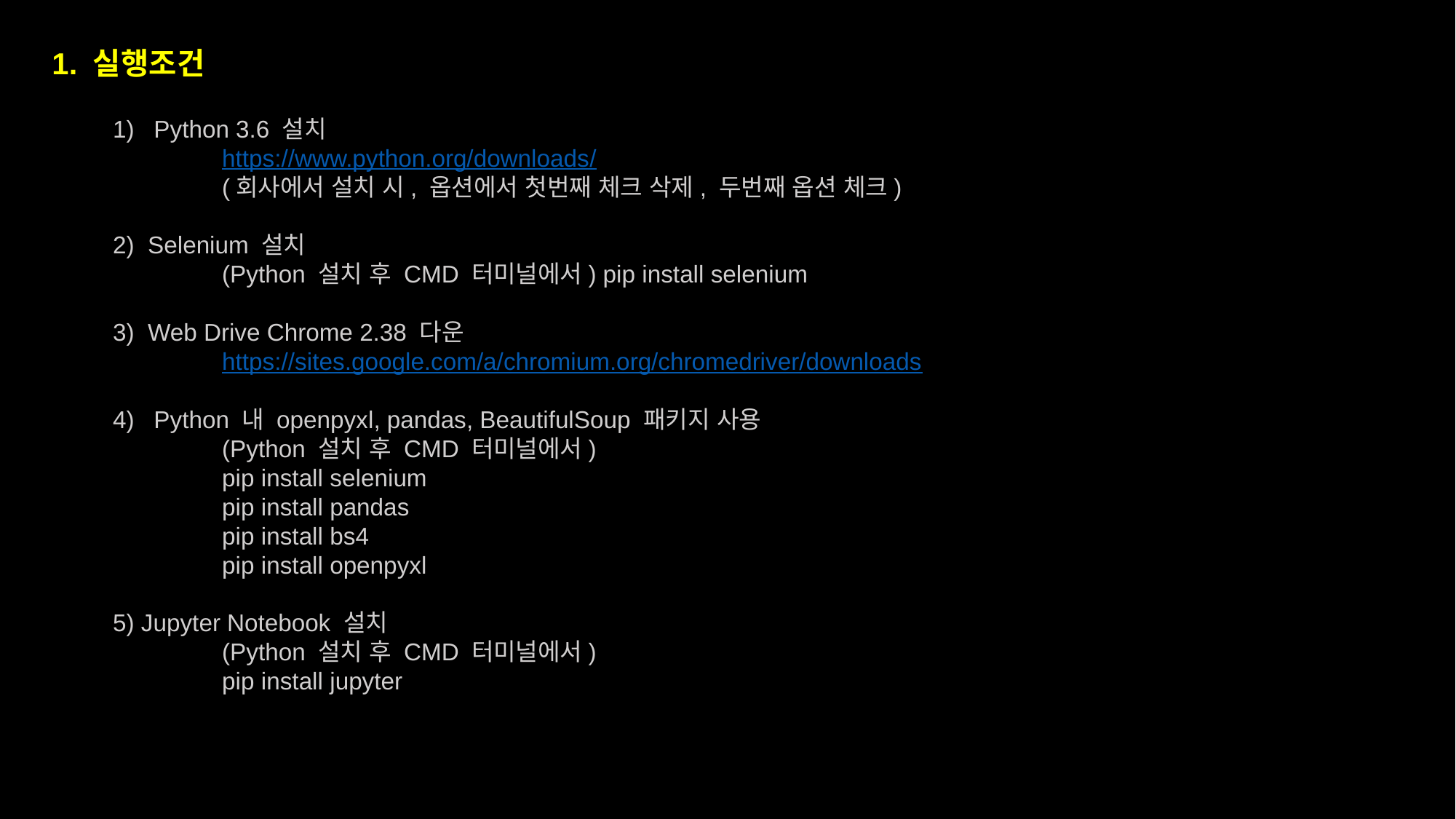

1. 실행조건
Python 3.6 설치
	https://www.python.org/downloads/
	(회사에서 설치 시, 옵션에서 첫번째 체크 삭제, 두번째 옵션 체크)

2)  Selenium 설치
	(Python 설치 후 CMD 터미널에서) pip install selenium

3)  Web Drive Chrome 2.38 다운
	https://sites.google.com/a/chromium.org/chromedriver/downloads

Python 내 openpyxl, pandas, BeautifulSoup 패키지 사용
	(Python 설치 후 CMD 터미널에서)
	pip install selenium
	pip install pandas
	pip install bs4
	pip install openpyxl

5) Jupyter Notebook 설치
	(Python 설치 후 CMD 터미널에서)
	pip install jupyter